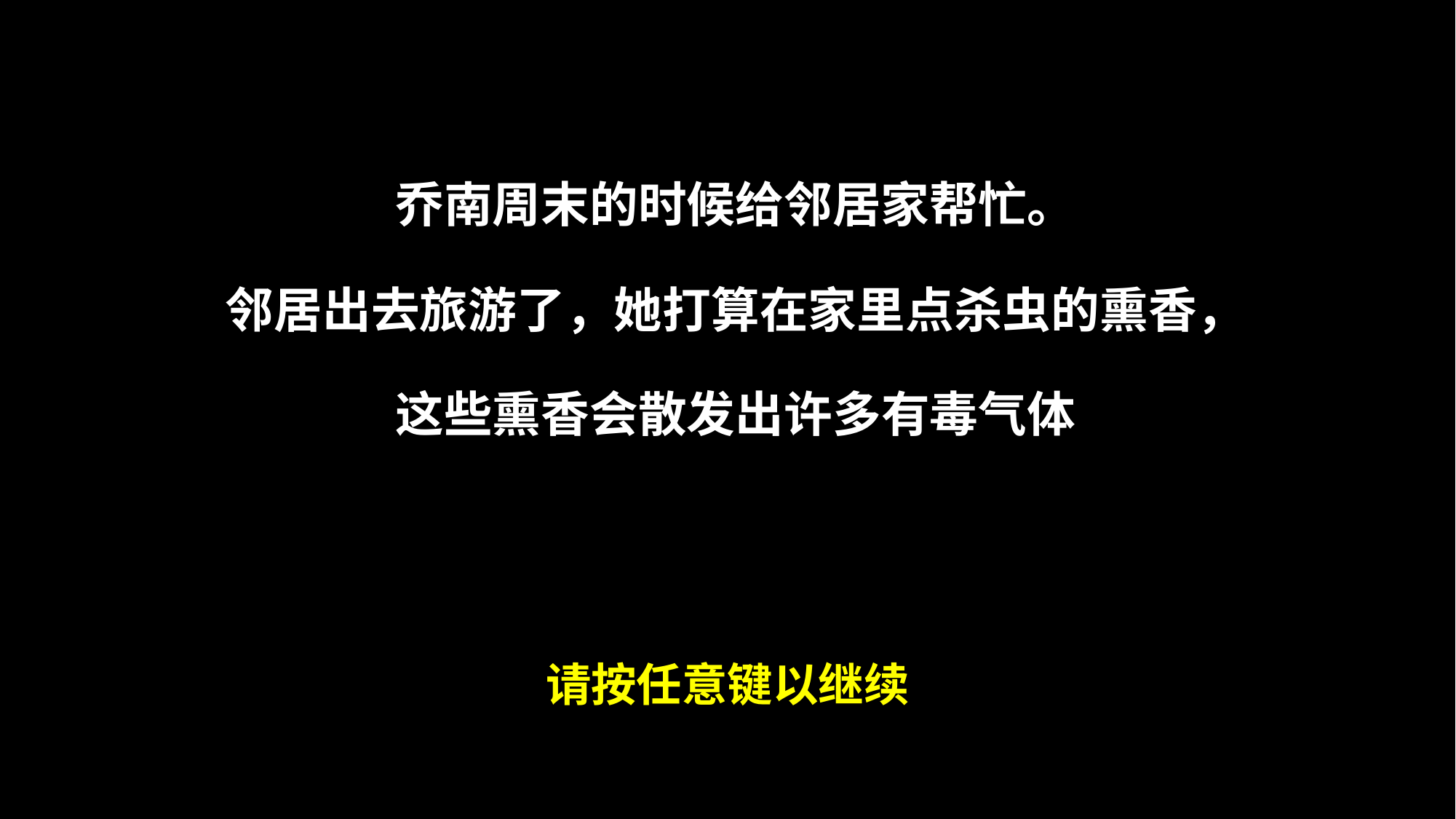

# 乔南周末的时候给邻居家帮忙。 邻居出去旅游了，她打算在家里点杀虫的熏香， 这些熏香会散发出许多有毒气体
请按任意键以继续